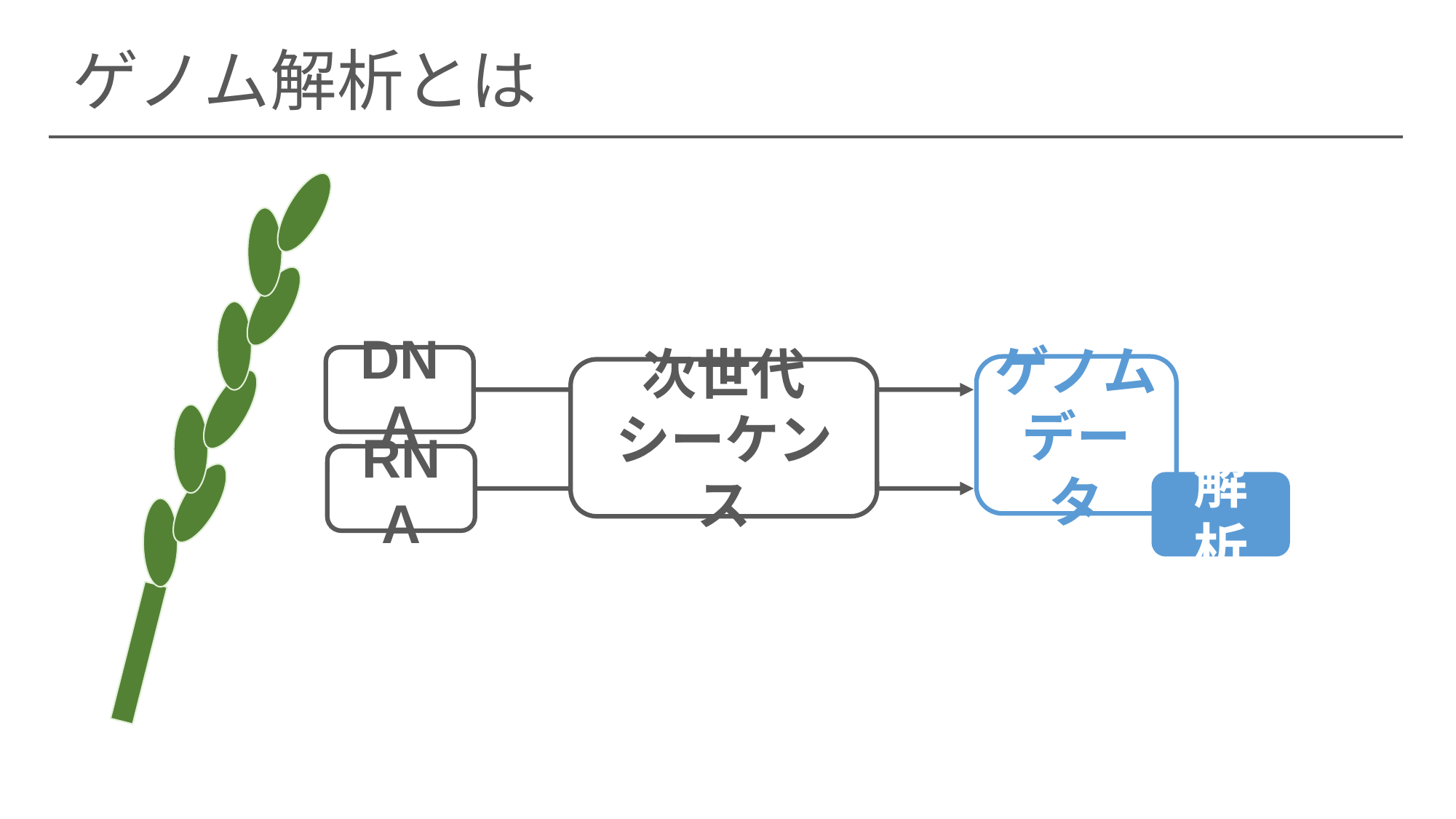

ゲノム解析とは

DNA
ゲノム
データ
次世代
シーケンス
RNA
解析